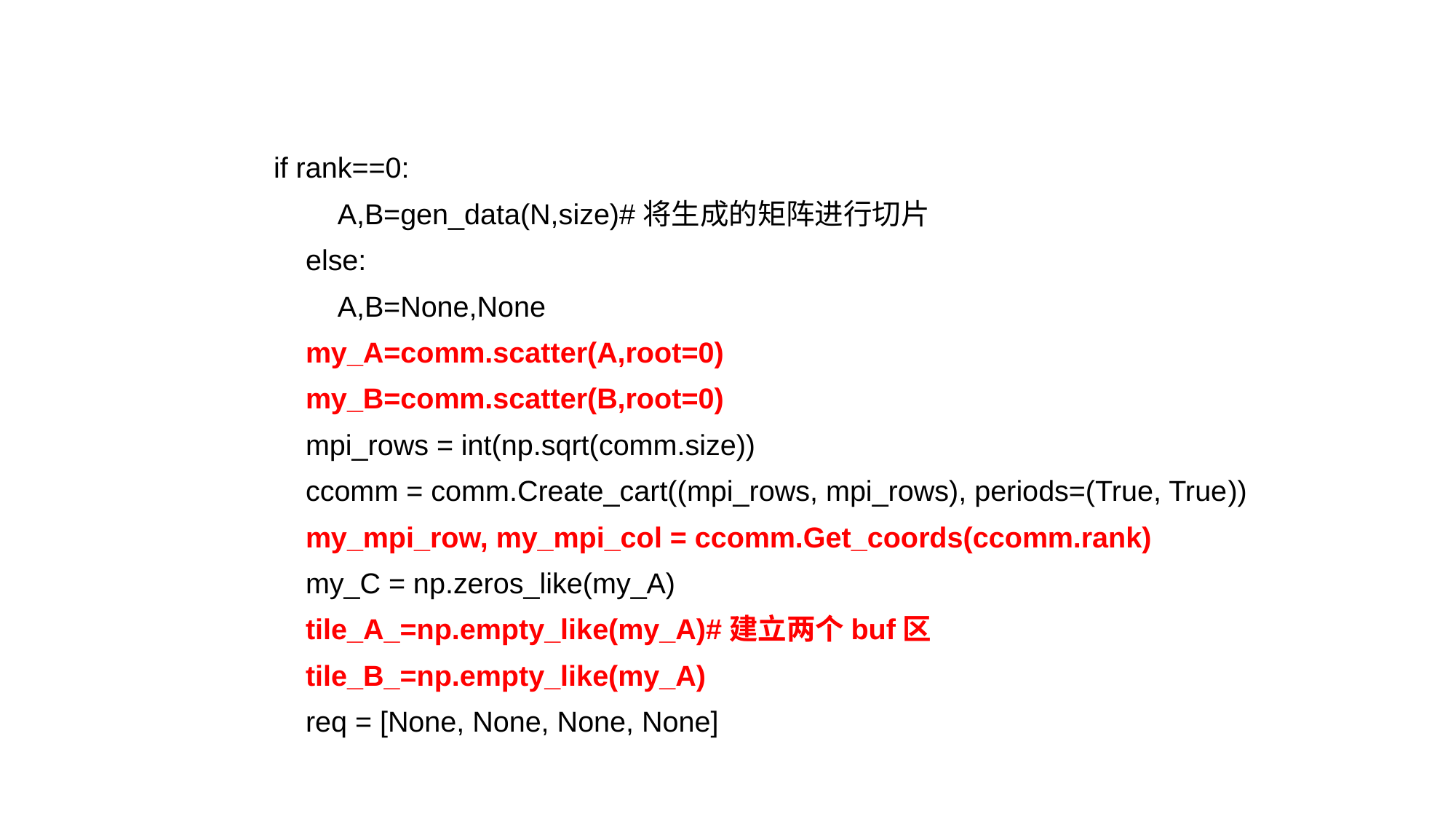

if rank==0:
        A,B=gen_data(N,size)#将生成的矩阵进行切片
    else:
        A,B=None,None
    my_A=comm.scatter(A,root=0)
    my_B=comm.scatter(B,root=0)
    mpi_rows = int(np.sqrt(comm.size))
    ccomm = comm.Create_cart((mpi_rows, mpi_rows), periods=(True, True))
    my_mpi_row, my_mpi_col = ccomm.Get_coords(ccomm.rank)
    my_C = np.zeros_like(my_A)
    tile_A_=np.empty_like(my_A)#建立两个buf区
    tile_B_=np.empty_like(my_A)
    req = [None, None, None, None]